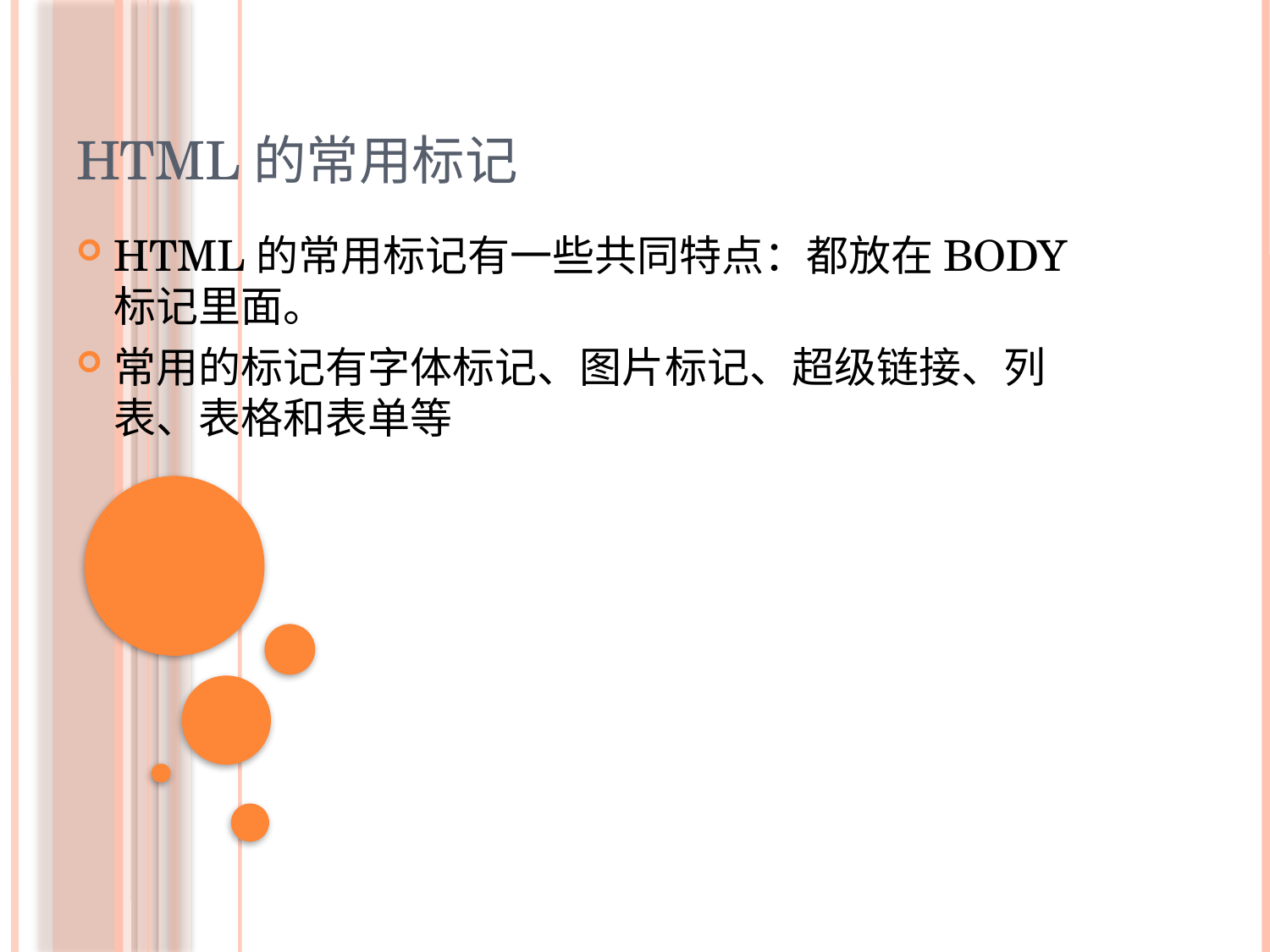

HTML的常用标记
HTML的常用标记有一些共同特点：都放在BODY标记里面。
常用的标记有字体标记、图片标记、超级链接、列表、表格和表单等